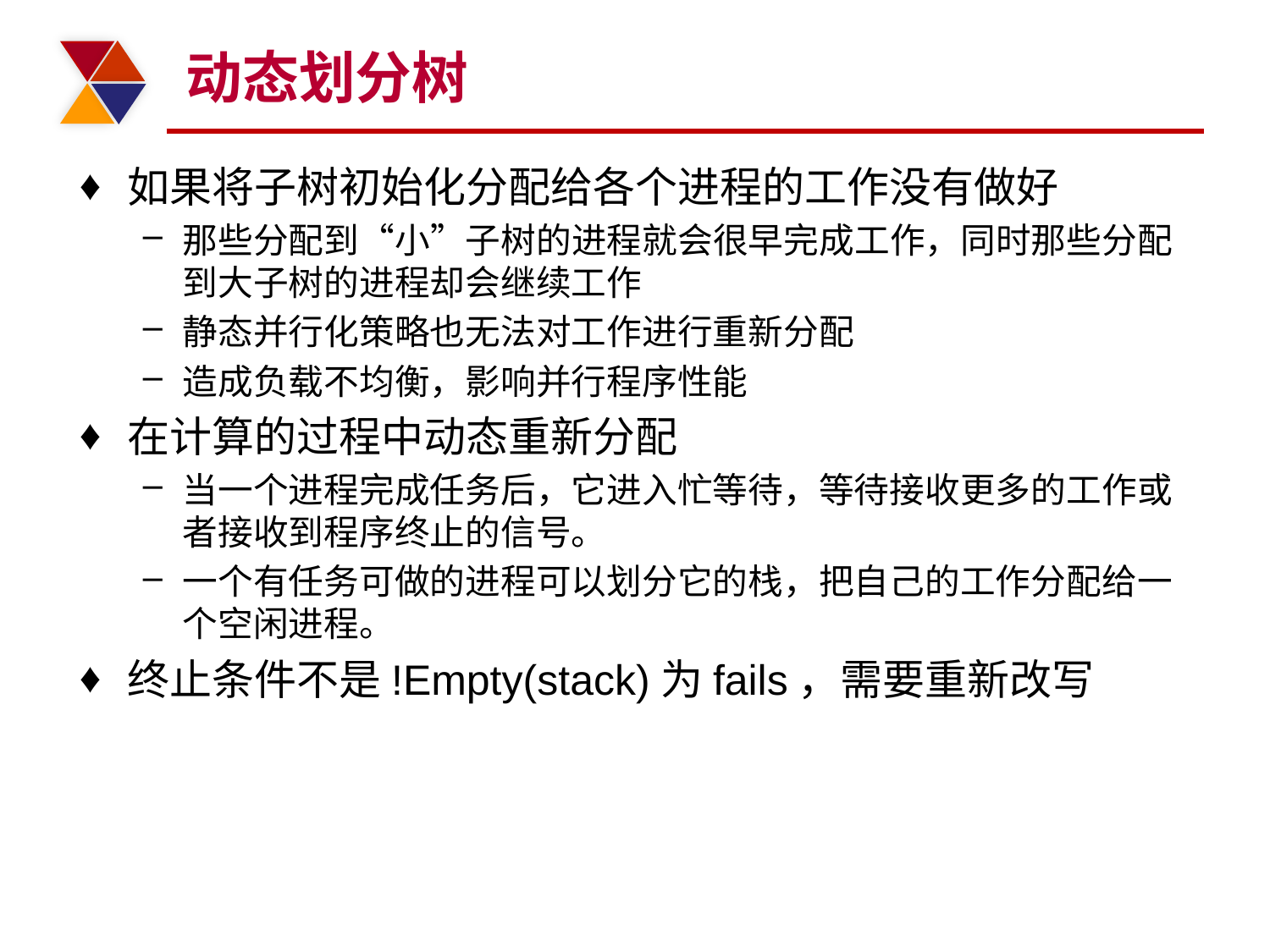

# 动态划分树
如果将子树初始化分配给各个进程的工作没有做好
那些分配到“小”子树的进程就会很早完成工作，同时那些分配到大子树的进程却会继续工作
静态并行化策略也无法对工作进行重新分配
造成负载不均衡，影响并行程序性能
在计算的过程中动态重新分配
当一个进程完成任务后，它进入忙等待，等待接收更多的工作或者接收到程序终止的信号。
一个有任务可做的进程可以划分它的栈，把自己的工作分配给一个空闲进程。
终止条件不是!Empty(stack)为fails，需要重新改写